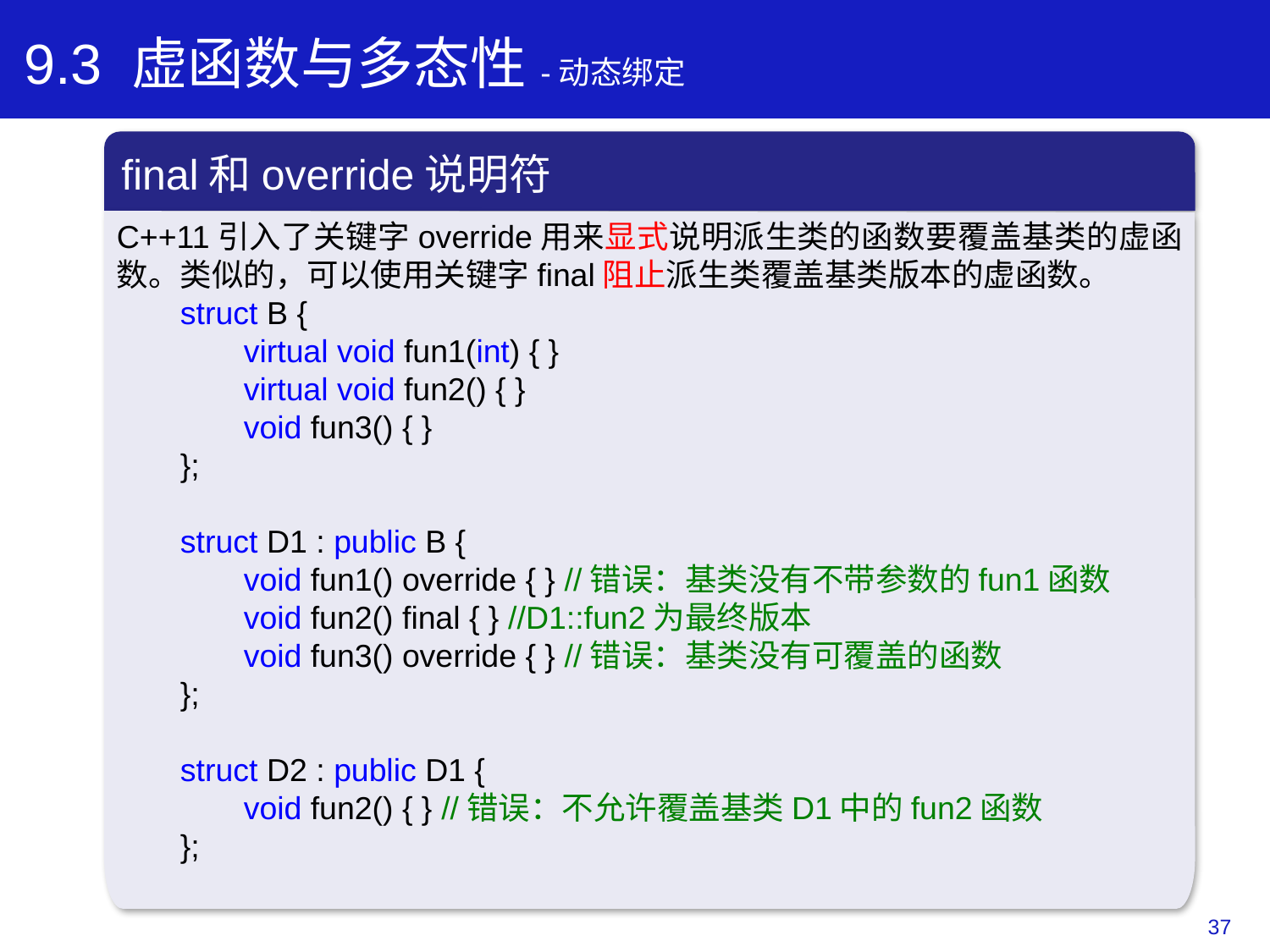

9.3 虚函数与多态性-动态绑定
final和override说明符
C++11引入了关键字override用来显式说明派生类的函数要覆盖基类的虚函数。类似的，可以使用关键字final阻止派生类覆盖基类版本的虚函数。
struct B {
virtual void fun1(int) { }
virtual void fun2() { }
void fun3() { }
};

struct D1 : public B {
void fun1() override { } //错误：基类没有不带参数的fun1函数
void fun2() final { } //D1::fun2为最终版本
void fun3() override { } //错误：基类没有可覆盖的函数
};

struct D2 : public D1 {
void fun2() { } //错误：不允许覆盖基类D1中的fun2函数
};

37